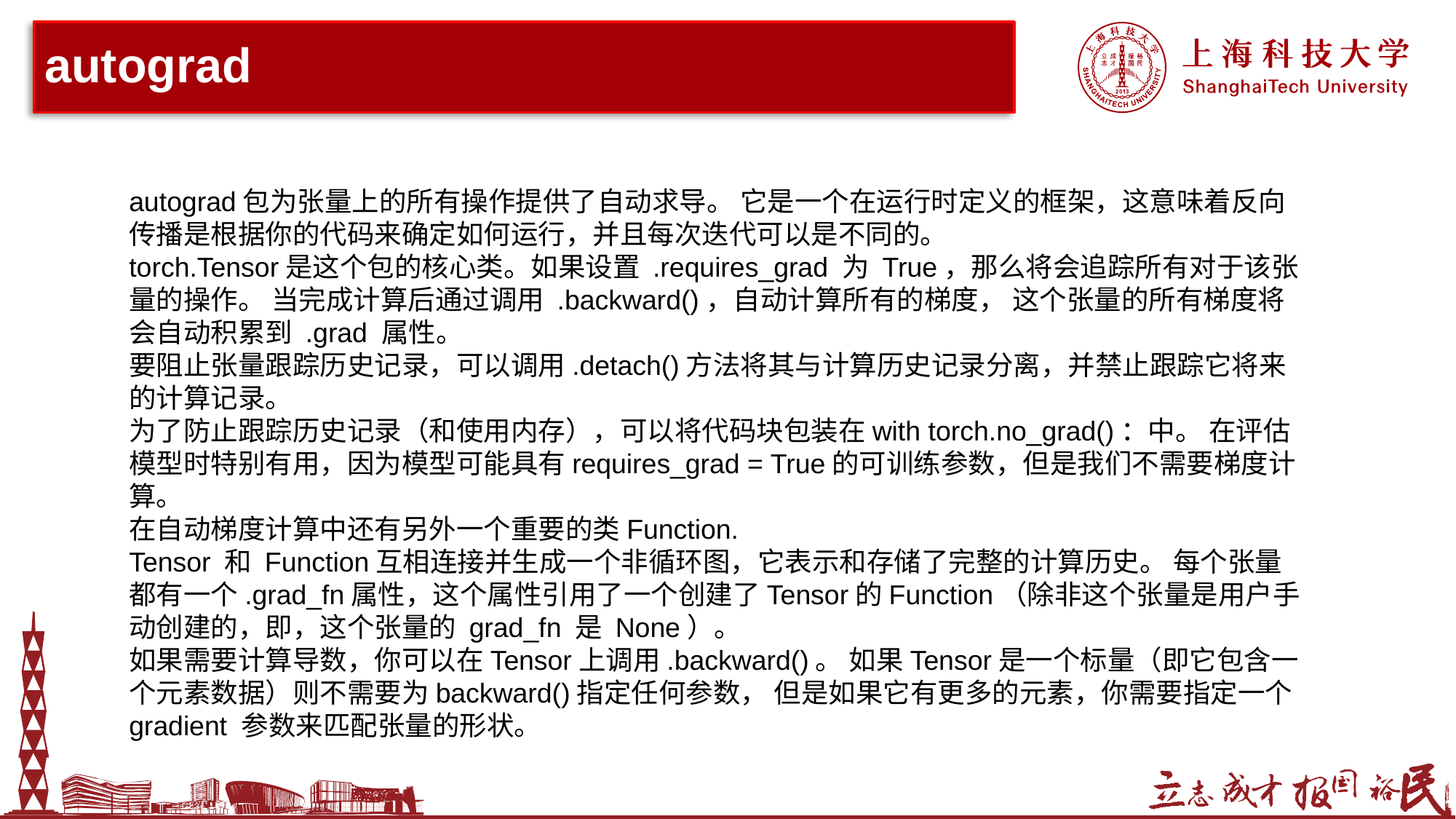

# autograd
autograd包为张量上的所有操作提供了自动求导。 它是一个在运行时定义的框架，这意味着反向传播是根据你的代码来确定如何运行，并且每次迭代可以是不同的。
torch.Tensor是这个包的核心类。如果设置 .requires_grad 为 True，那么将会追踪所有对于该张量的操作。 当完成计算后通过调用 .backward()，自动计算所有的梯度， 这个张量的所有梯度将会自动积累到 .grad 属性。
要阻止张量跟踪历史记录，可以调用.detach()方法将其与计算历史记录分离，并禁止跟踪它将来的计算记录。
为了防止跟踪历史记录（和使用内存），可以将代码块包装在with torch.no_grad()：中。 在评估模型时特别有用，因为模型可能具有requires_grad = True的可训练参数，但是我们不需要梯度计算。
在自动梯度计算中还有另外一个重要的类Function.
Tensor 和 Function互相连接并生成一个非循环图，它表示和存储了完整的计算历史。 每个张量都有一个.grad_fn属性，这个属性引用了一个创建了Tensor的Function（除非这个张量是用户手动创建的，即，这个张量的 grad_fn 是 None）。
如果需要计算导数，你可以在Tensor上调用.backward()。 如果Tensor是一个标量（即它包含一个元素数据）则不需要为backward()指定任何参数， 但是如果它有更多的元素，你需要指定一个gradient 参数来匹配张量的形状。